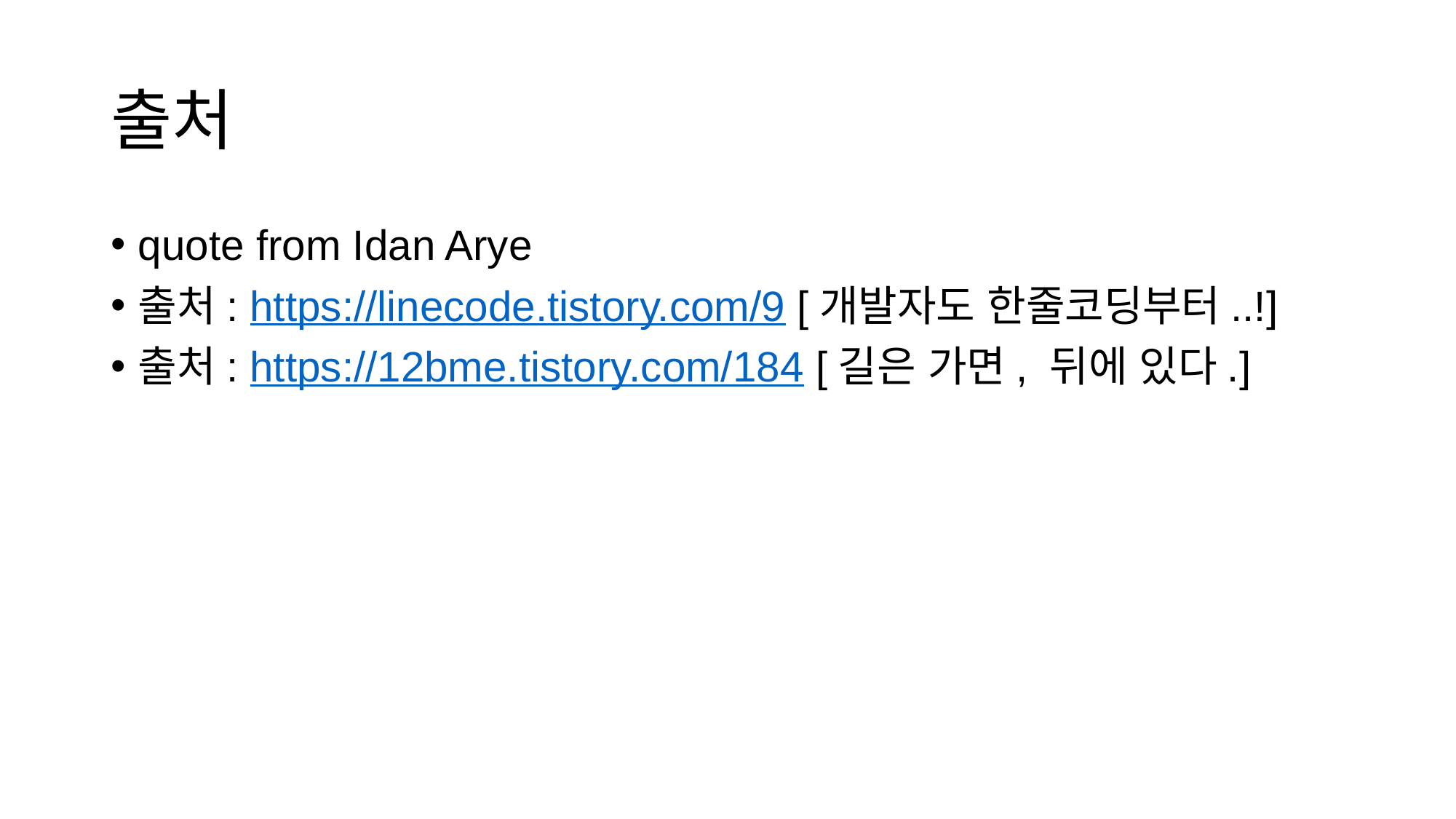

# 출처
quote from Idan Arye
출처: https://linecode.tistory.com/9 [개발자도 한줄코딩부터..!]
출처: https://12bme.tistory.com/184 [길은 가면, 뒤에 있다.]